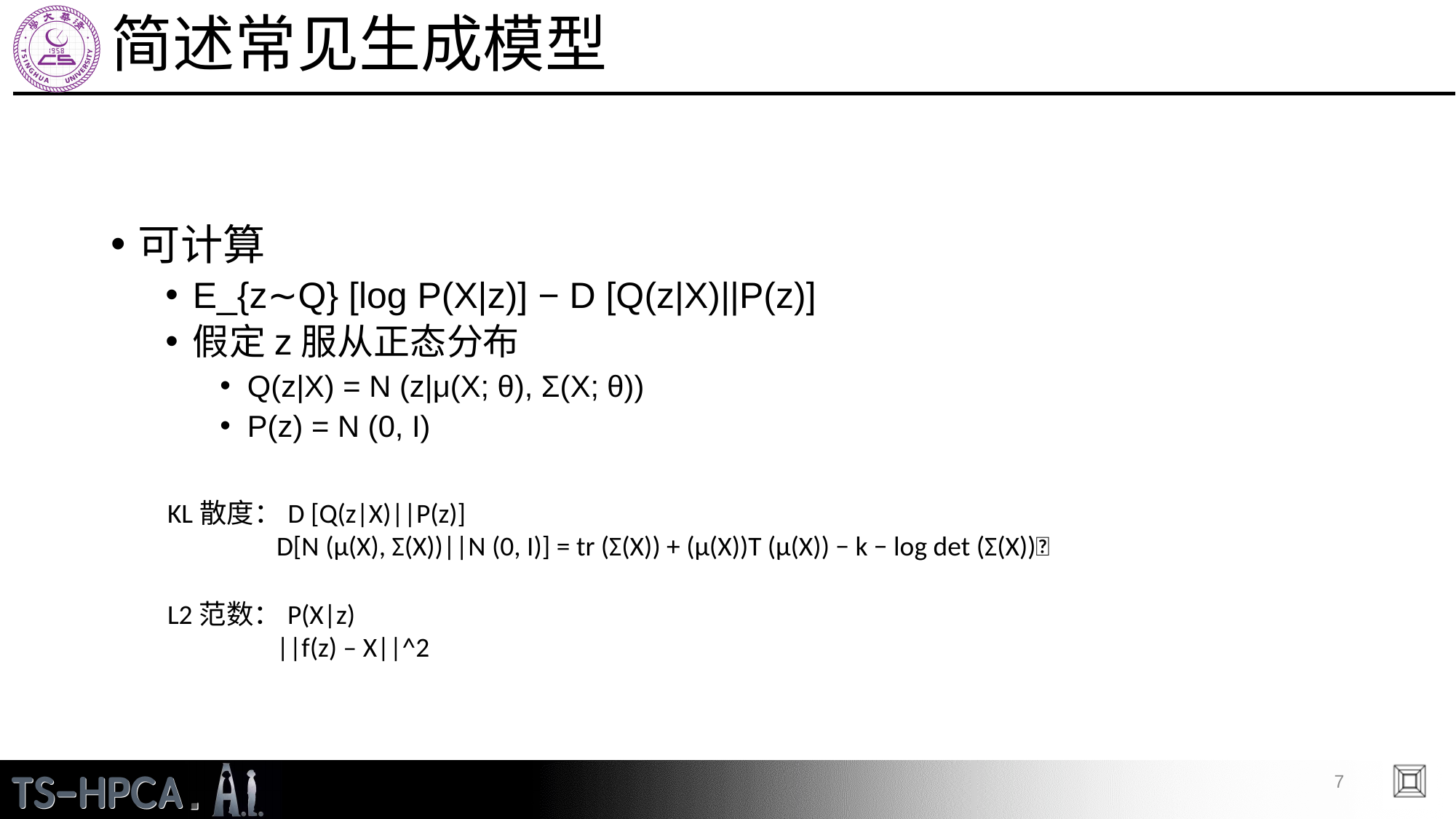

# 简述常见生成模型
可计算
E_{z∼Q} [log P(X|z)] − D [Q(z|X)||P(z)]
假定z服从正态分布
Q(z|X) = N (z|μ(X; θ), Σ(X; θ))
P(z) = N (0, I)

KL散度：D [Q(z|X)||P(z)]
	D[N (μ(X), Σ(X))||N (0, I)] = tr (Σ(X)) + (μ(X))T (μ(X)) − k − log det (Σ(X))􏰄
L2范数：P(X|z)
	||f(z) – X||^2
7